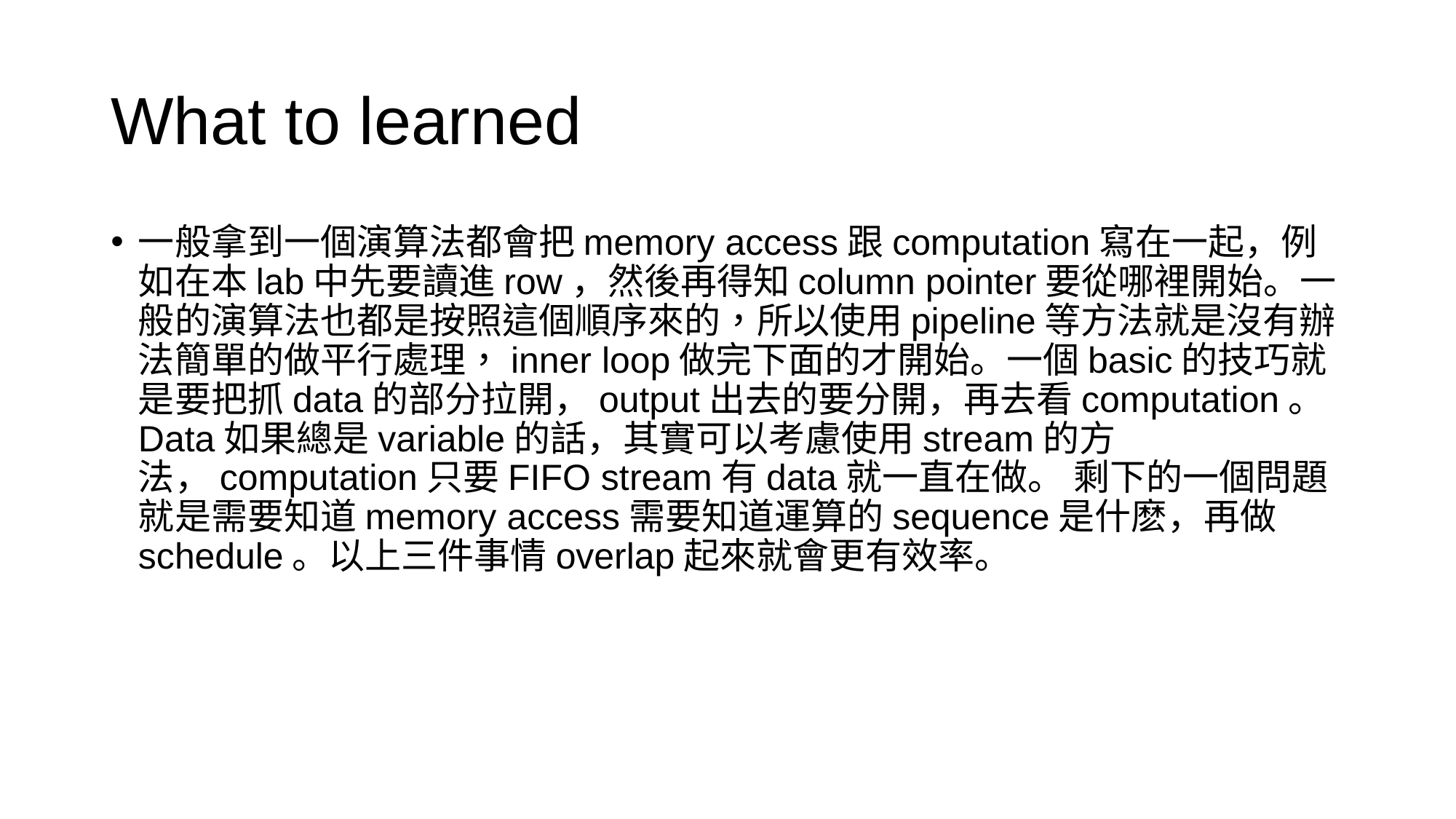

# What to learned
一般拿到一個演算法都會把memory access跟computation寫在一起，例如在本lab中先要讀進row，然後再得知column pointer要從哪裡開始。一般的演算法也都是按照這個順序來的，所以使用pipeline等方法就是沒有辦法簡單的做平行處理，inner loop做完下面的才開始。一個basic的技巧就是要把抓data的部分拉開，output出去的要分開，再去看computation。Data如果總是variable的話，其實可以考慮使用stream的方法，computation只要FIFO stream有data就一直在做。 剩下的一個問題就是需要知道memory access需要知道運算的sequence是什麽，再做schedule。以上三件事情overlap起來就會更有效率。